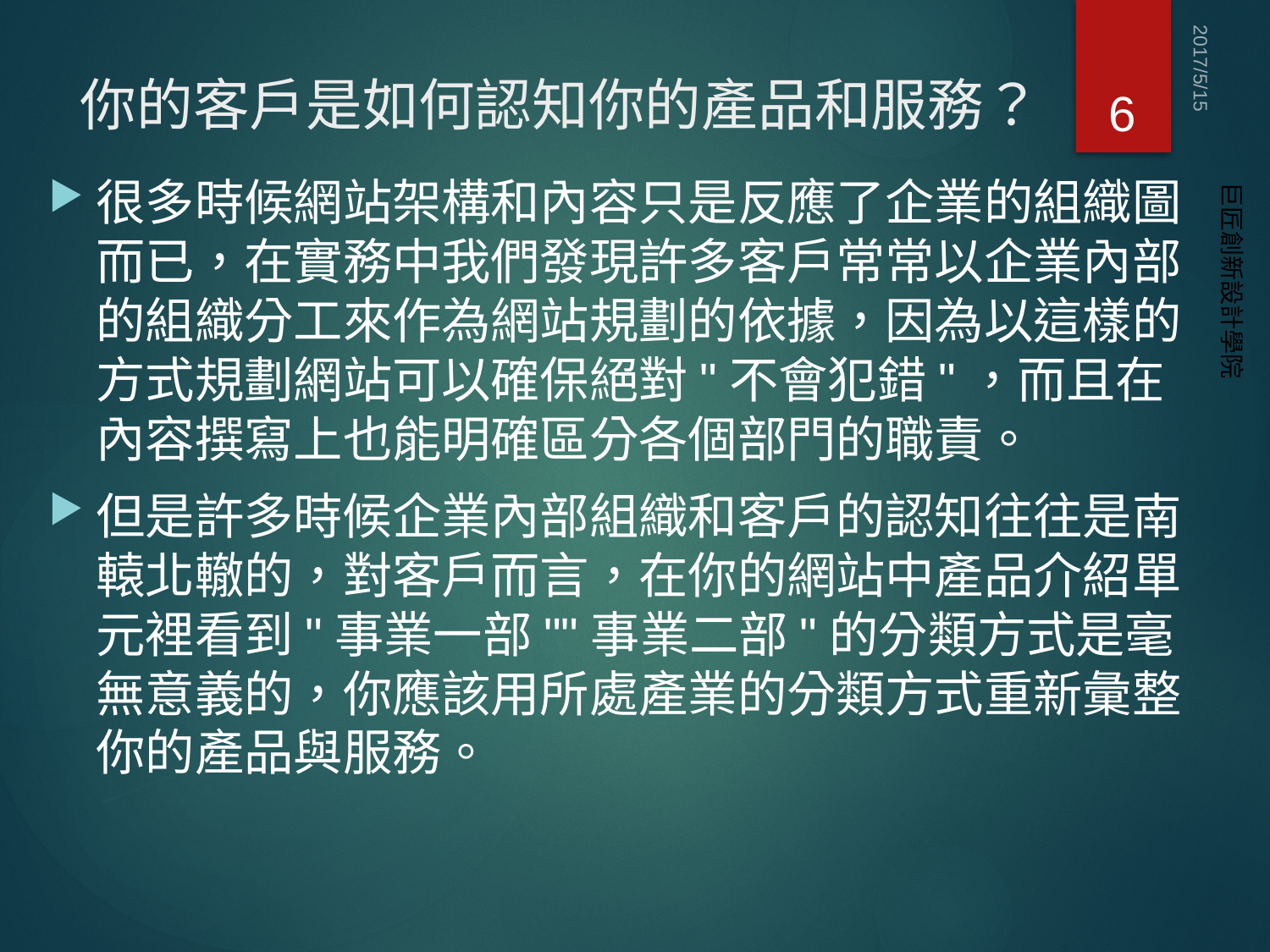

6
# 你的客戶是如何認知你的產品和服務？
2017/5/15
很多時候網站架構和內容只是反應了企業的組織圖而已，在實務中我們發現許多客戶常常以企業內部的組織分工來作為網站規劃的依據，因為以這樣的方式規劃網站可以確保絕對"不會犯錯"，而且在內容撰寫上也能明確區分各個部門的職責。
但是許多時候企業內部組織和客戶的認知往往是南轅北轍的，對客戶而言，在你的網站中產品介紹單元裡看到"事業一部""事業二部"的分類方式是毫無意義的，你應該用所處產業的分類方式重新彙整你的產品與服務。
巨匠創新設計學院